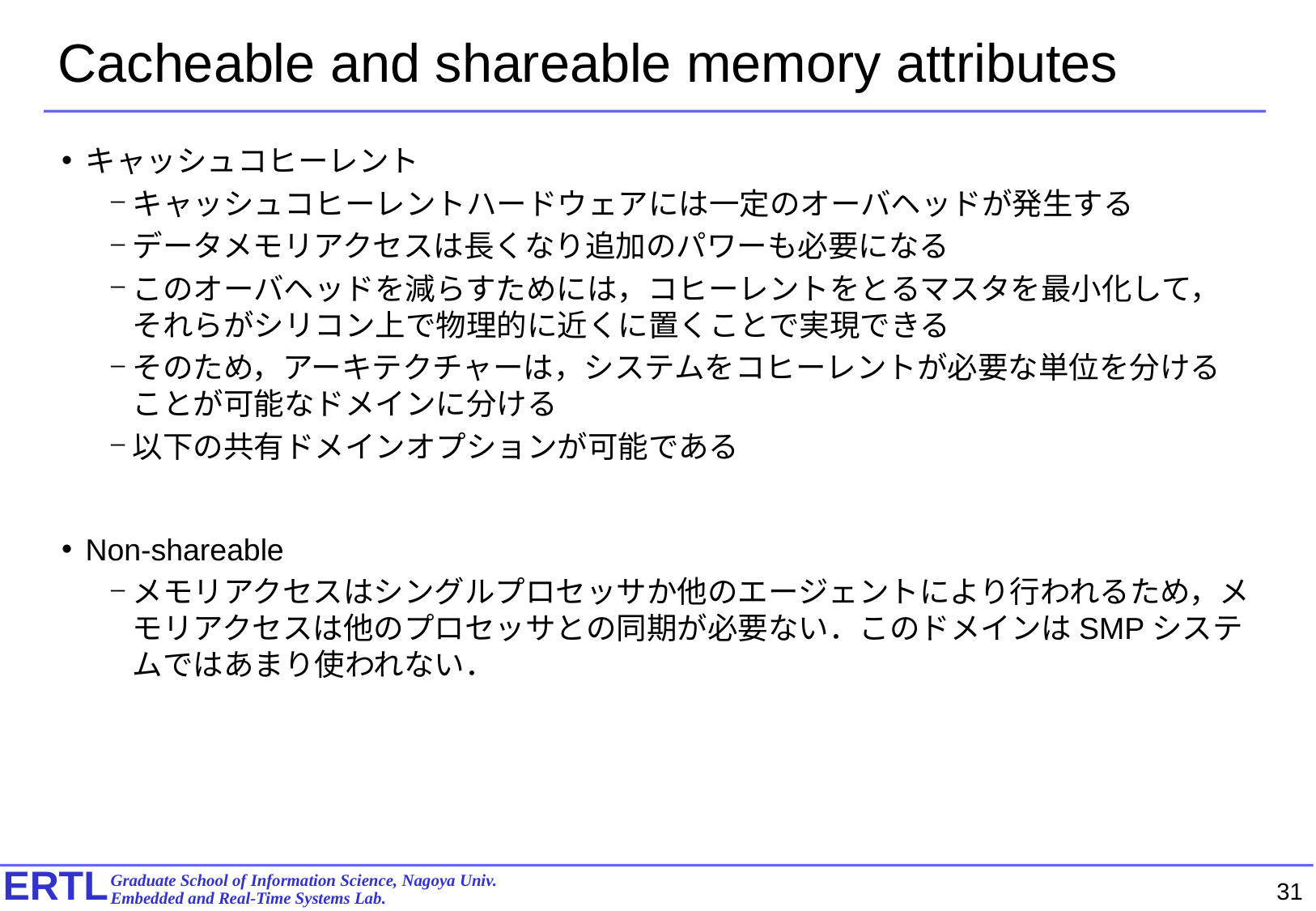

# Cacheable and shareable memory attributes
キャッシュコヒーレント
キャッシュコヒーレントハードウェアには一定のオーバヘッドが発生する
データメモリアクセスは長くなり追加のパワーも必要になる
このオーバヘッドを減らすためには，コヒーレントをとるマスタを最小化して，それらがシリコン上で物理的に近くに置くことで実現できる
そのため，アーキテクチャーは，システムをコヒーレントが必要な単位を分けることが可能なドメインに分ける
以下の共有ドメインオプションが可能である

Non-shareable
メモリアクセスはシングルプロセッサか他のエージェントにより行われるため，メモリアクセスは他のプロセッサとの同期が必要ない．このドメインはSMPシステムではあまり使われない．

31